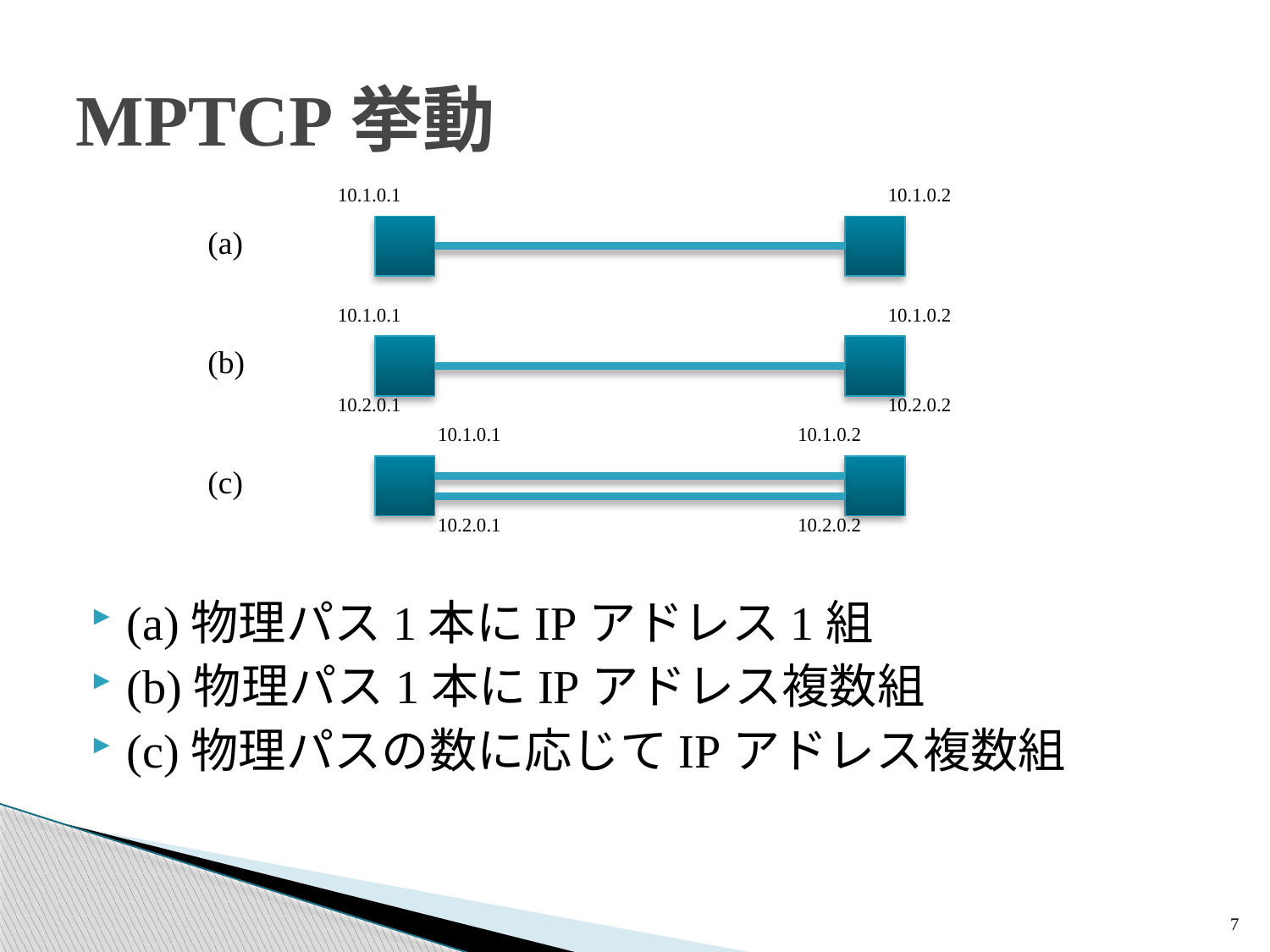

# MPTCP挙動
10.1.0.1
10.1.0.2
(a)

10.1.0.1
10.1.0.2
(b)

10.2.0.1
10.2.0.2
10.1.0.1
10.1.0.2
(c)

10.2.0.1
10.2.0.2
(a)物理パス1本にIPアドレス1組
(b)物理パス1本にIPアドレス複数組
(c)物理パスの数に応じてIPアドレス複数組
7